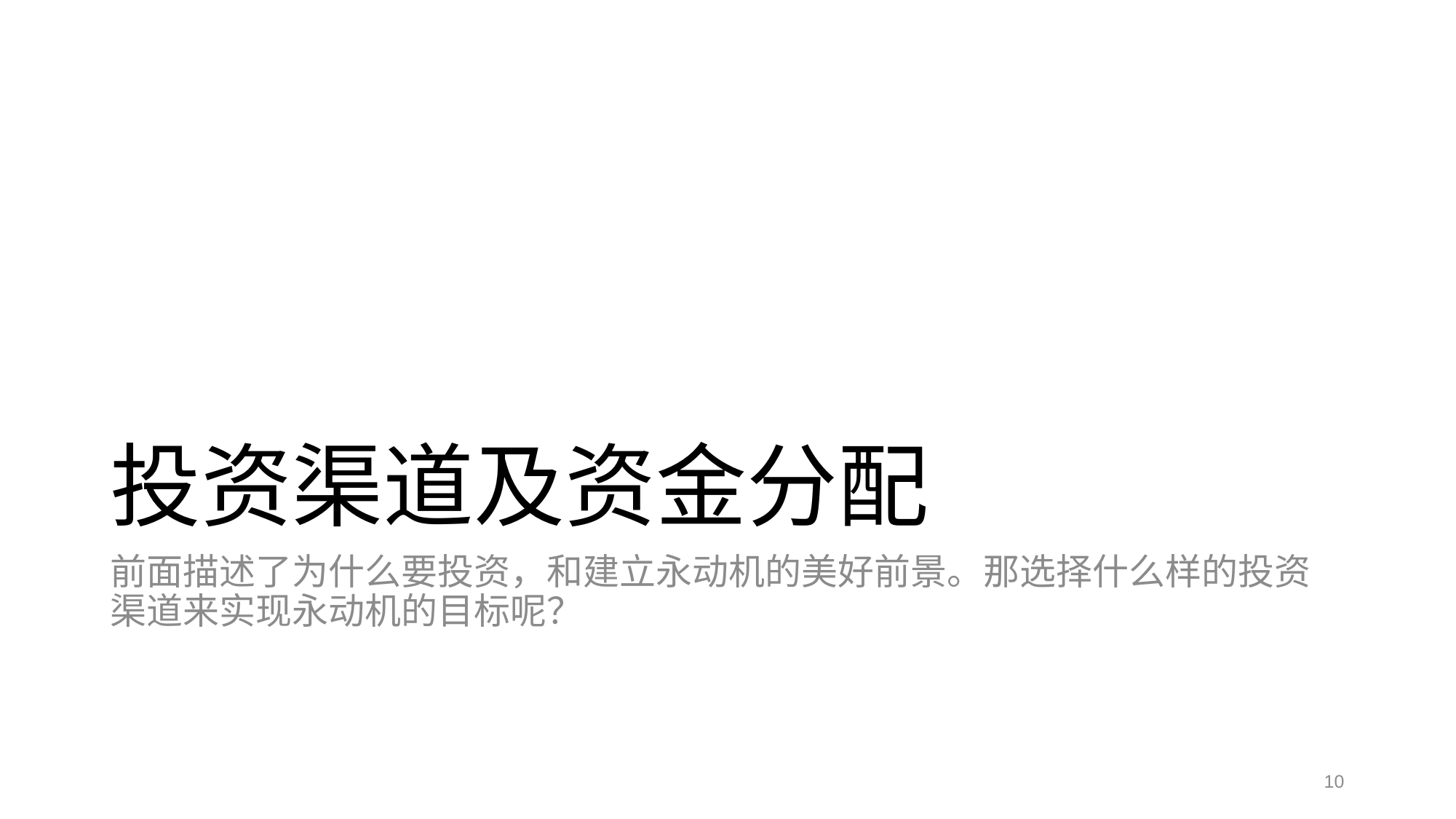

# 投资渠道及资金分配
前面描述了为什么要投资，和建立永动机的美好前景。那选择什么样的投资渠道来实现永动机的目标呢？
10